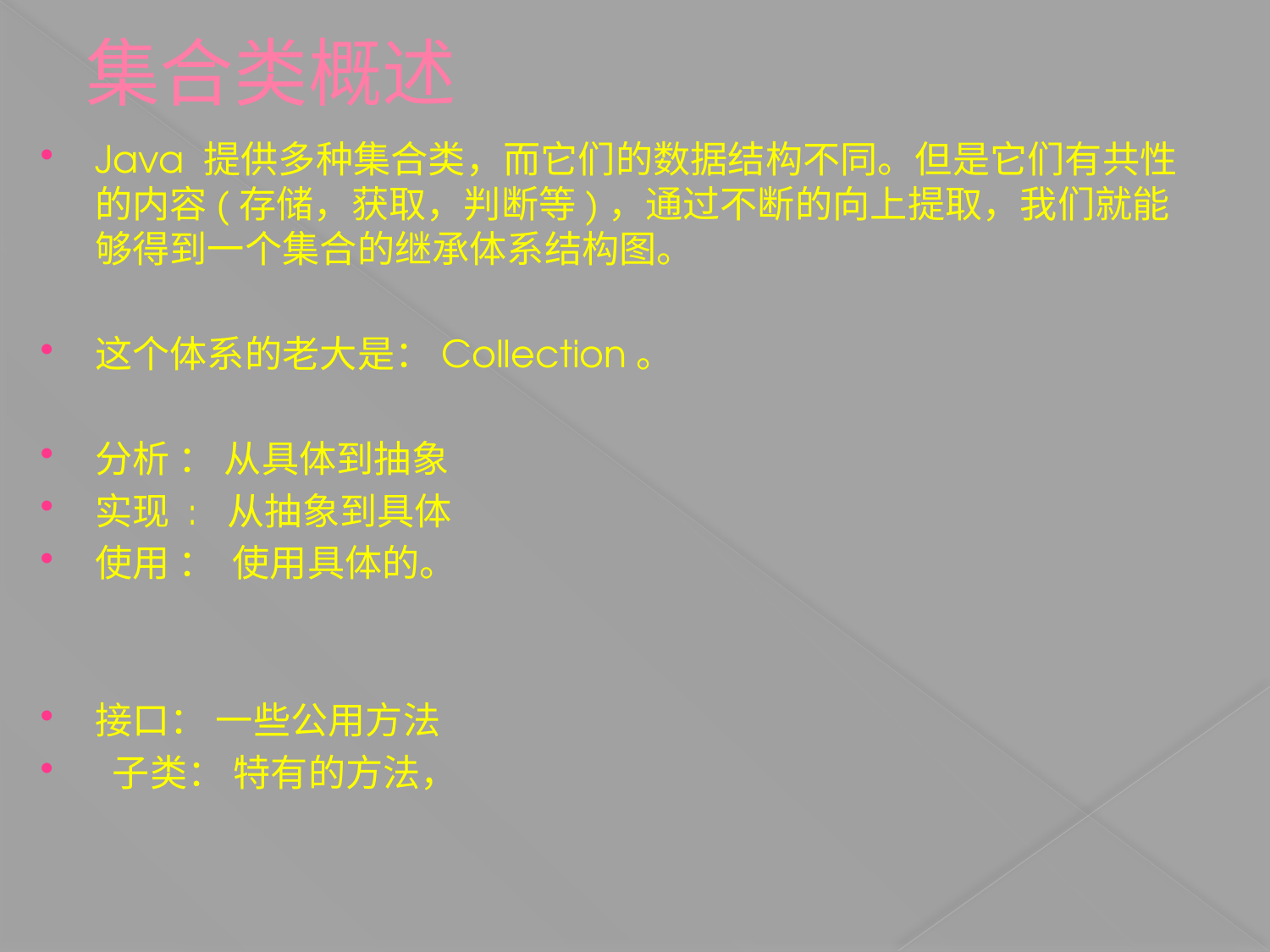

# 集合类概述
Java 提供多种集合类，而它们的数据结构不同。但是它们有共性的内容(存储，获取，判断等)，通过不断的向上提取，我们就能够得到一个集合的继承体系结构图。

这个体系的老大是：Collection。

分析 ： 从具体到抽象
实现 :  从抽象到具体
使用 ：  使用具体的。

接口： 一些公用方法
 子类： 特有的方法，